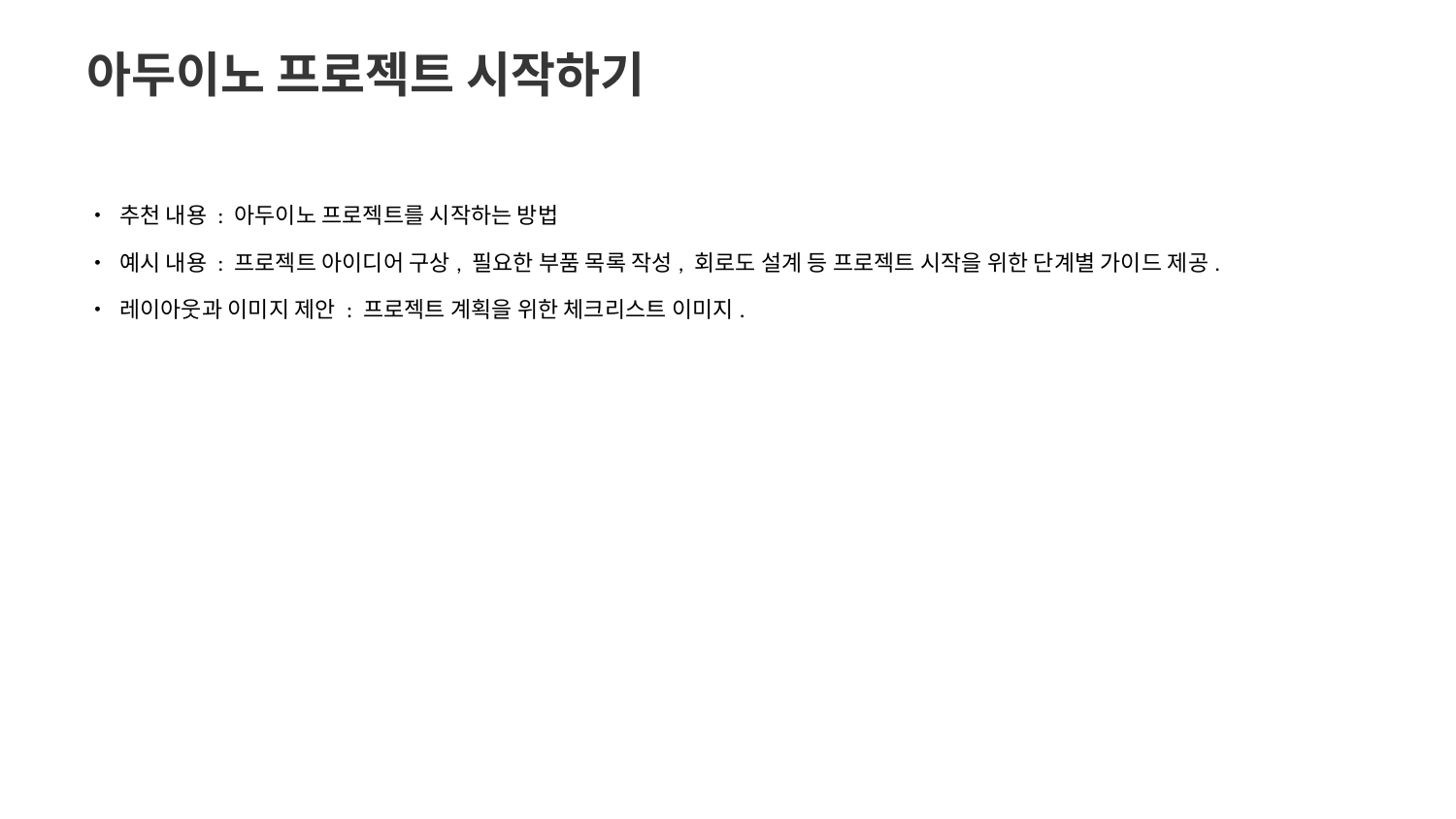

아두이노 프로젝트 시작하기
• 추천 내용 : 아두이노 프로젝트를 시작하는 방법
• 예시 내용 : 프로젝트 아이디어 구상, 필요한 부품 목록 작성, 회로도 설계 등 프로젝트 시작을 위한 단계별 가이드 제공.
• 레이아웃과 이미지 제안 : 프로젝트 계획을 위한 체크리스트 이미지.